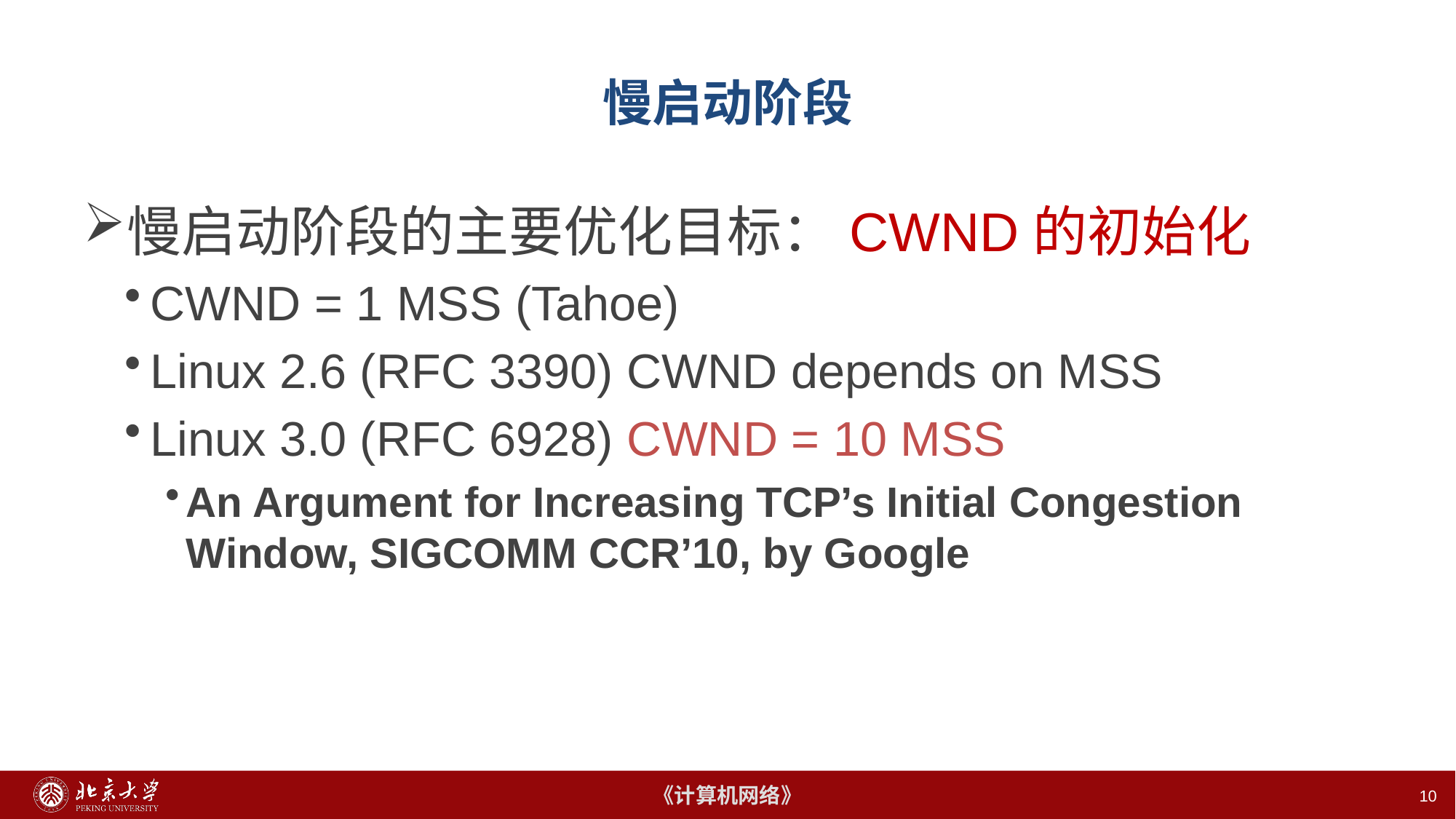

# 慢启动阶段
慢启动阶段的主要优化目标：CWND的初始化
CWND = 1 MSS (Tahoe)
Linux 2.6 (RFC 3390) CWND depends on MSS
Linux 3.0 (RFC 6928) CWND = 10 MSS
An Argument for Increasing TCP’s Initial Congestion Window, SIGCOMM CCR’10, by Google

10